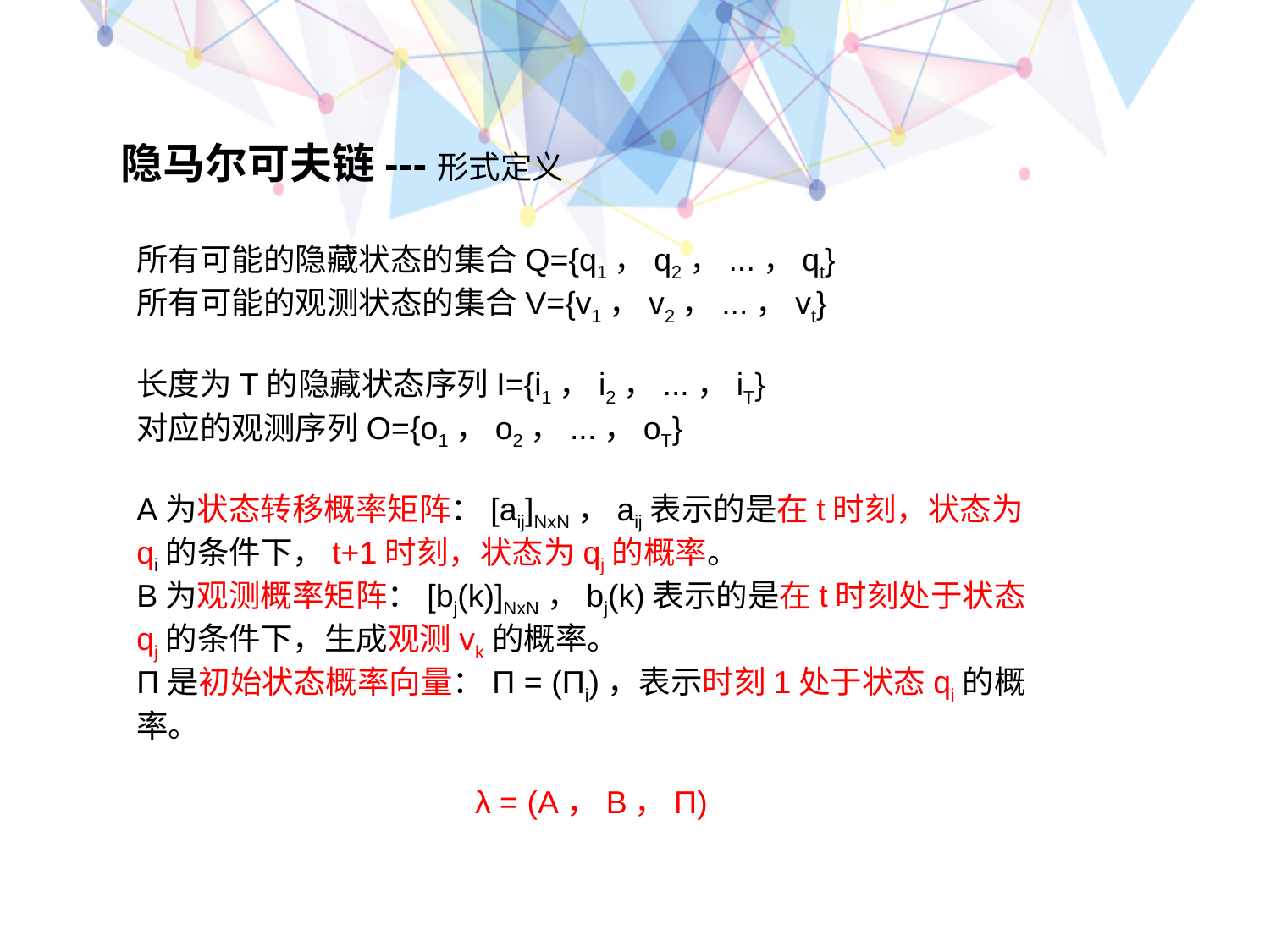

隐马尔可夫链---形式定义
所有可能的隐藏状态的集合Q={q1，q2，...，qt}
所有可能的观测状态的集合V={v1，v2，...，vt}

长度为T的隐藏状态序列I={i1，i2，...，iT}
对应的观测序列O={o1，o2，...，oT}

A为状态转移概率矩阵：[aij]NxN，aij表示的是在t时刻，状态为qi的条件下，t+1时刻，状态为qj的概率。
B为观测概率矩阵：[bj(k)]NxN，bj(k)表示的是在t时刻处于状态qj的条件下，生成观测vk的概率。
Π是初始状态概率向量：Π = (Πi)，表示时刻1处于状态qi的概率。

λ = (A，B，Π)